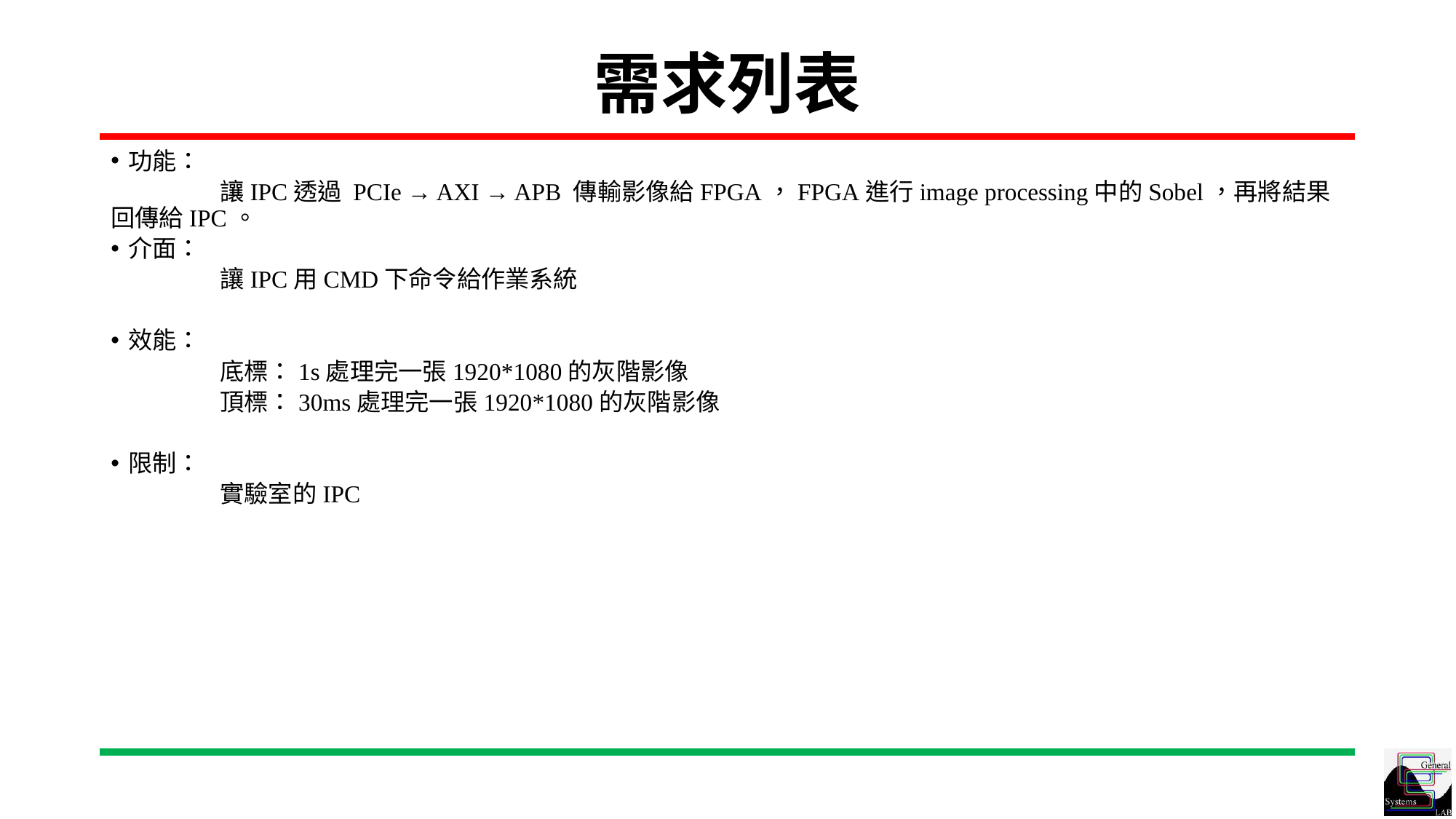

# 需求列表
功能：
	讓IPC透過 PCIe → AXI → APB 傳輸影像給FPGA，FPGA進行image processing中的Sobel，再將結果回傳給IPC。
介面：
	讓IPC用CMD下命令給作業系統

效能：
	底標：1s處理完一張1920*1080的灰階影像
	頂標：30ms處理完一張1920*1080的灰階影像

限制：
	實驗室的IPC